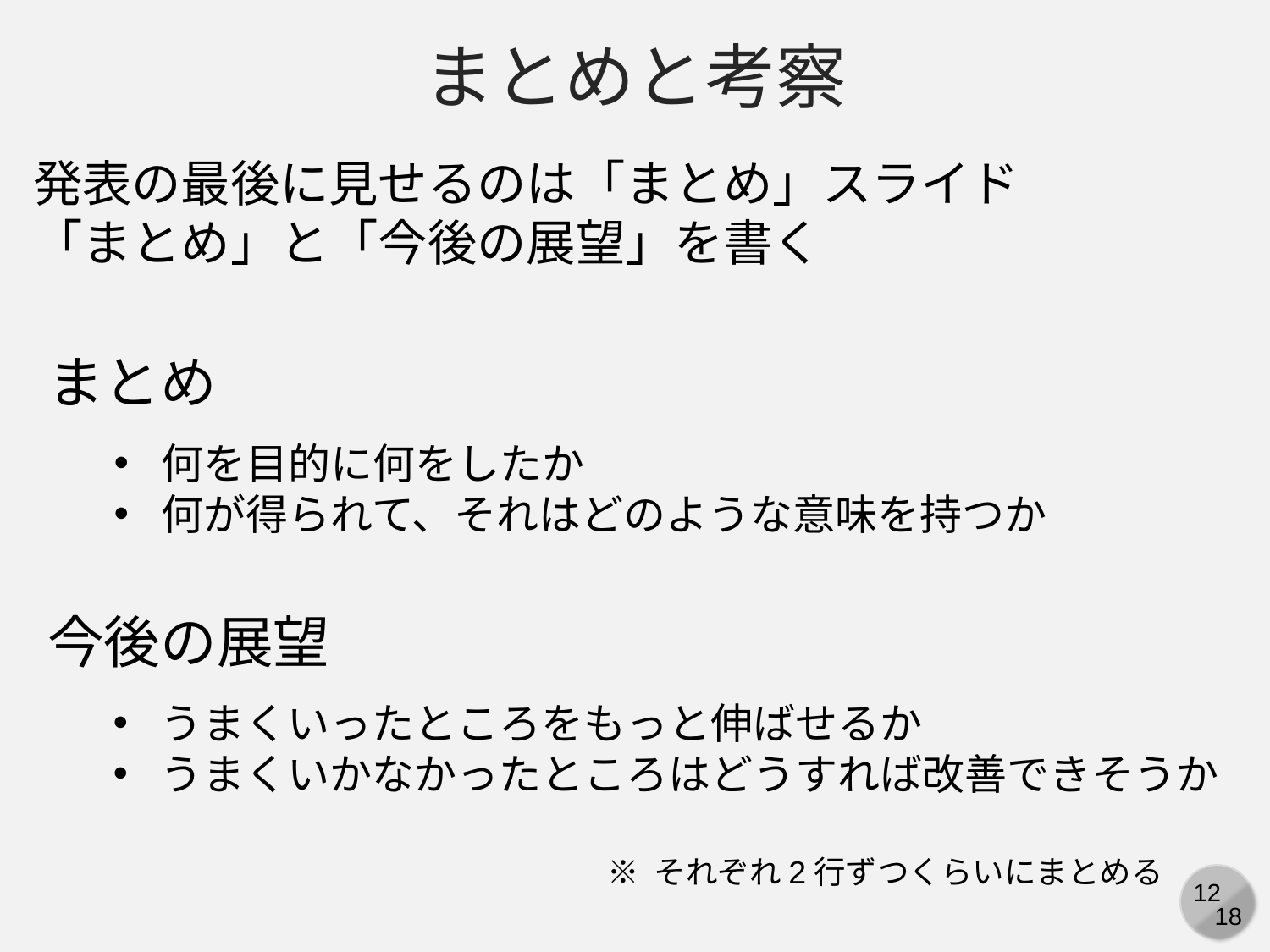

まとめと考察
発表の最後に見せるのは「まとめ」スライド
「まとめ」と「今後の展望」を書く
まとめ
何を目的に何をしたか
何が得られて、それはどのような意味を持つか
今後の展望
うまくいったところをもっと伸ばせるか
うまくいかなかったところはどうすれば改善できそうか
※ それぞれ2行ずつくらいにまとめる